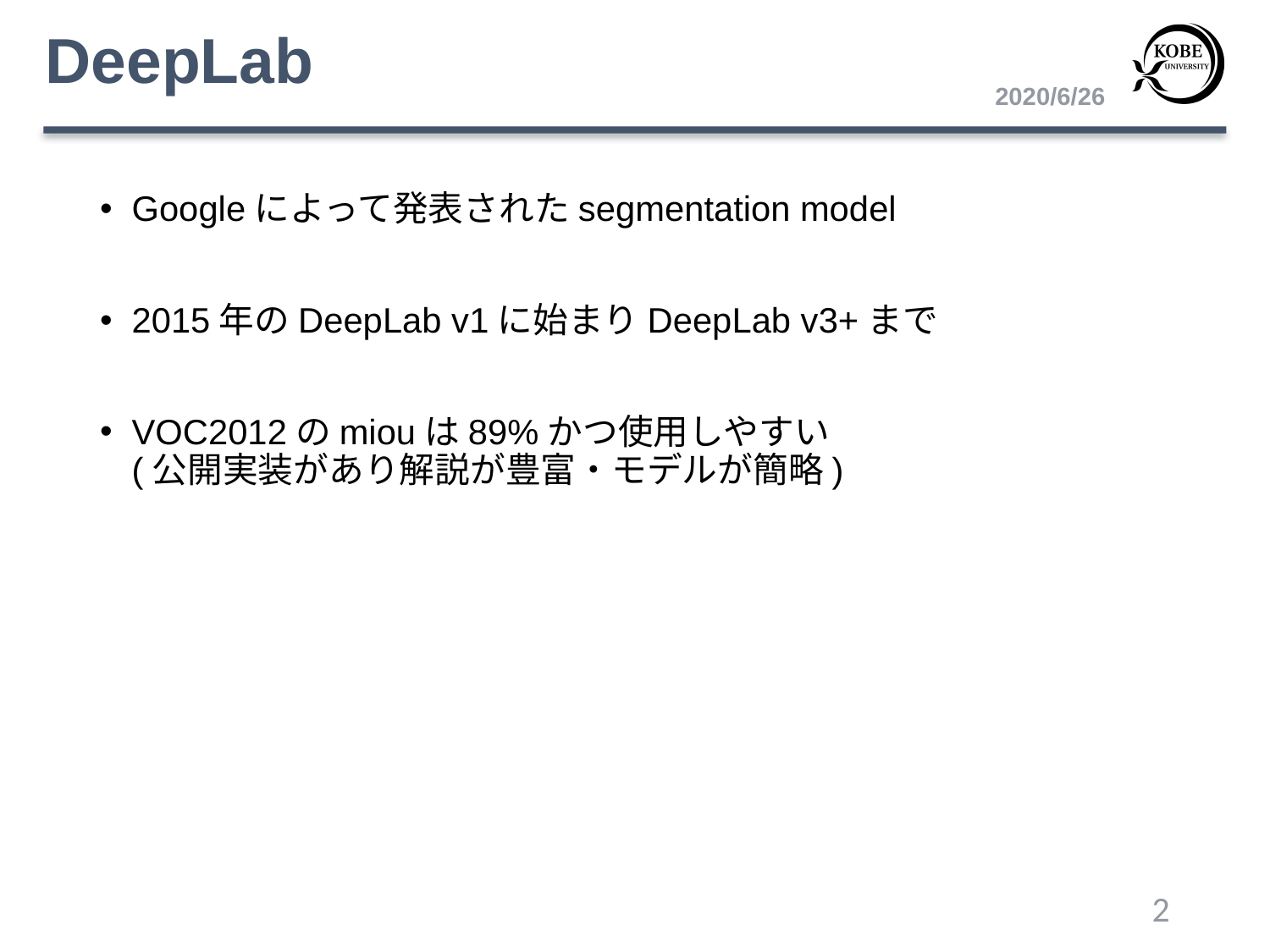

# DeepLab
2020/6/26
Googleによって発表されたsegmentation model

2015年のDeepLab v1に始まりDeepLab v3+まで

VOC2012のmiouは89%かつ使用しやすい
(公開実装があり解説が豊富・モデルが簡略)

2